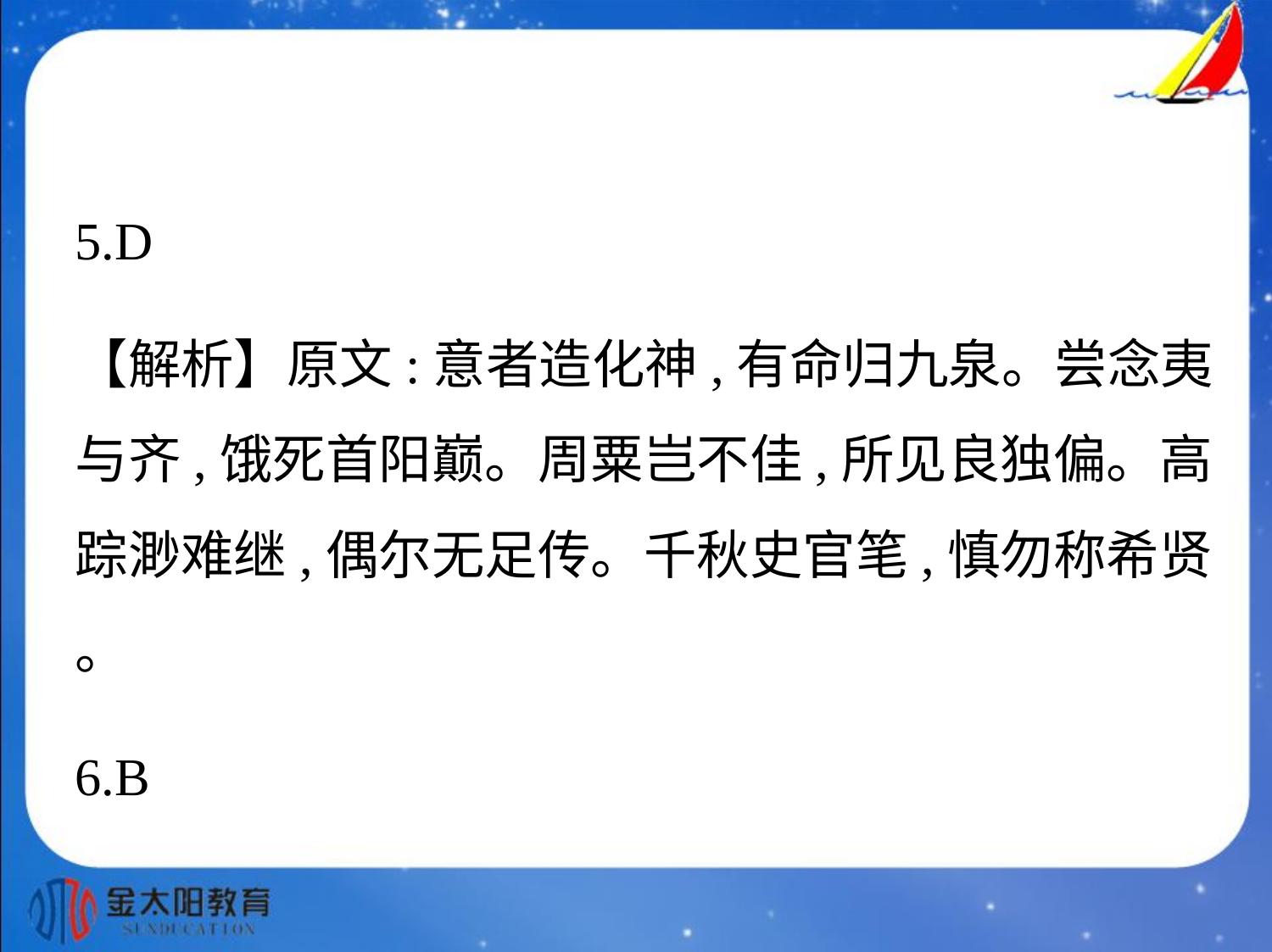

5.D
【解析】原文:意者造化神,有命归九泉。尝念夷
与齐,饿死首阳巅。周粟岂不佳,所见良独偏。高
踪渺难继,偶尔无足传。千秋史官笔,慎勿称希贤
。
6.B